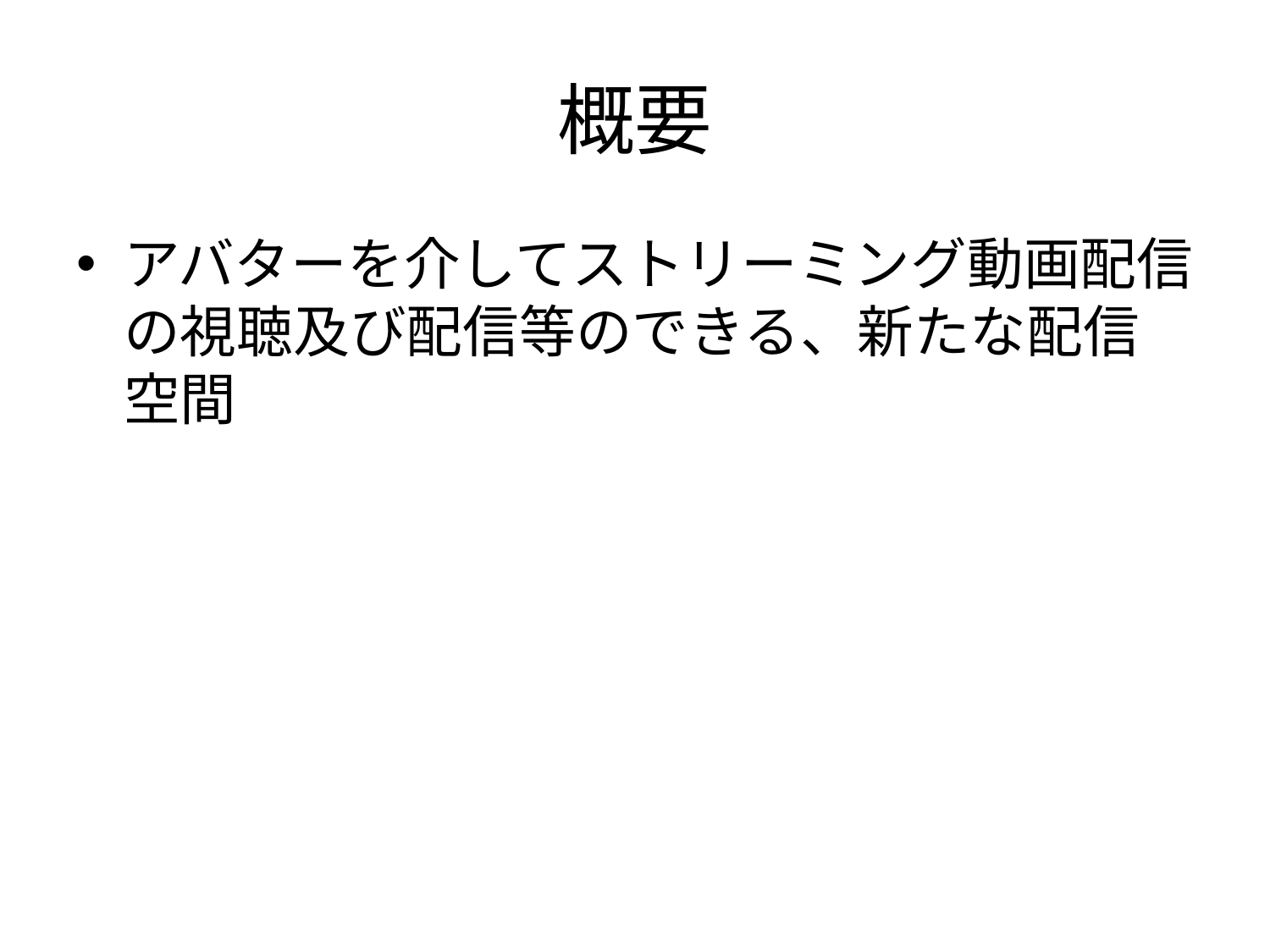

# 概要
アバターを介してストリーミング動画配信の視聴及び配信等のできる、新たな配信空間